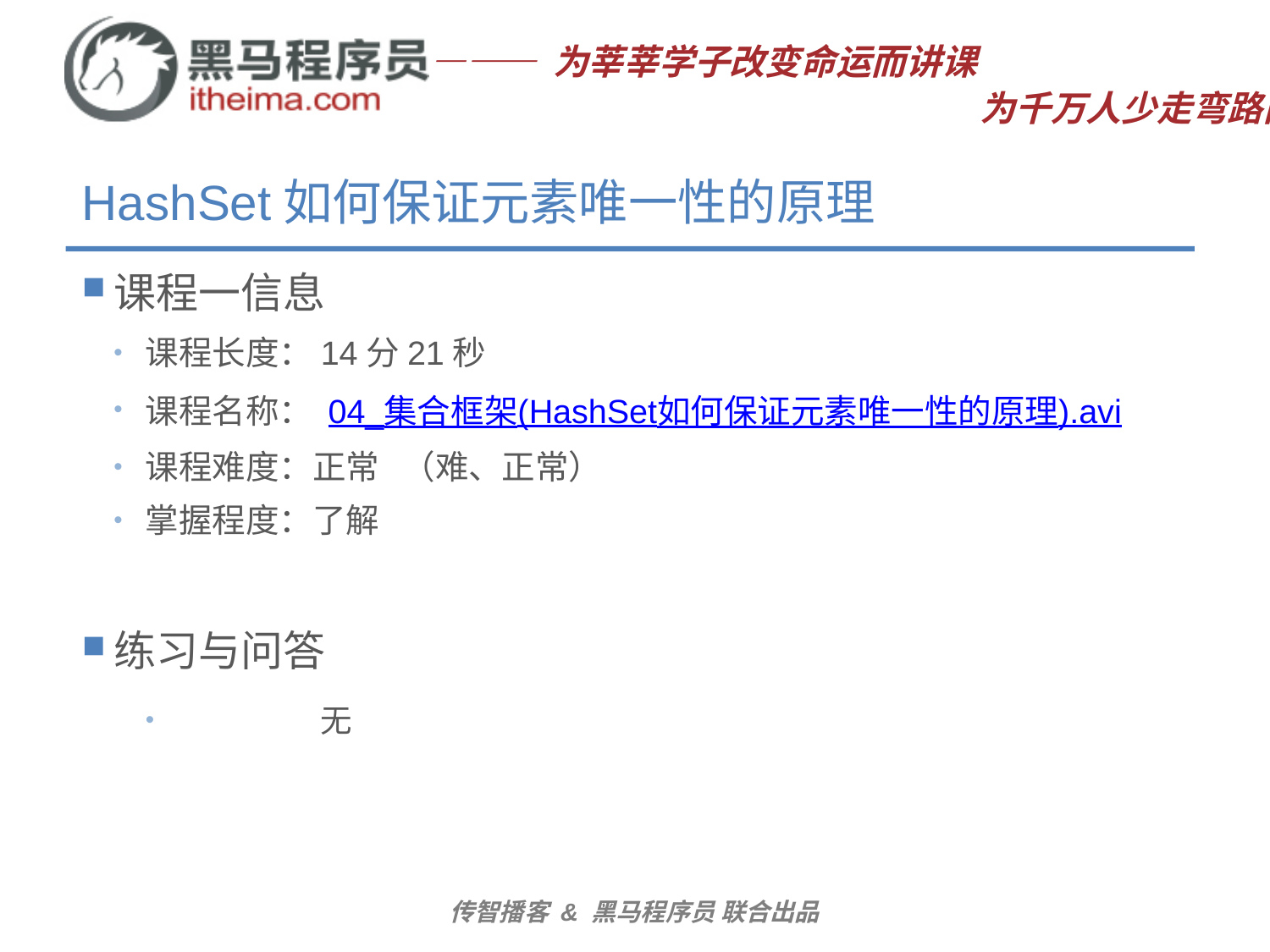

# HashSet如何保证元素唯一性的原理
课程一信息
课程长度：14分21秒
课程名称： 04_集合框架(HashSet如何保证元素唯一性的原理).avi
课程难度：正常   （难、正常）
掌握程度：了解

练习与问答
	无